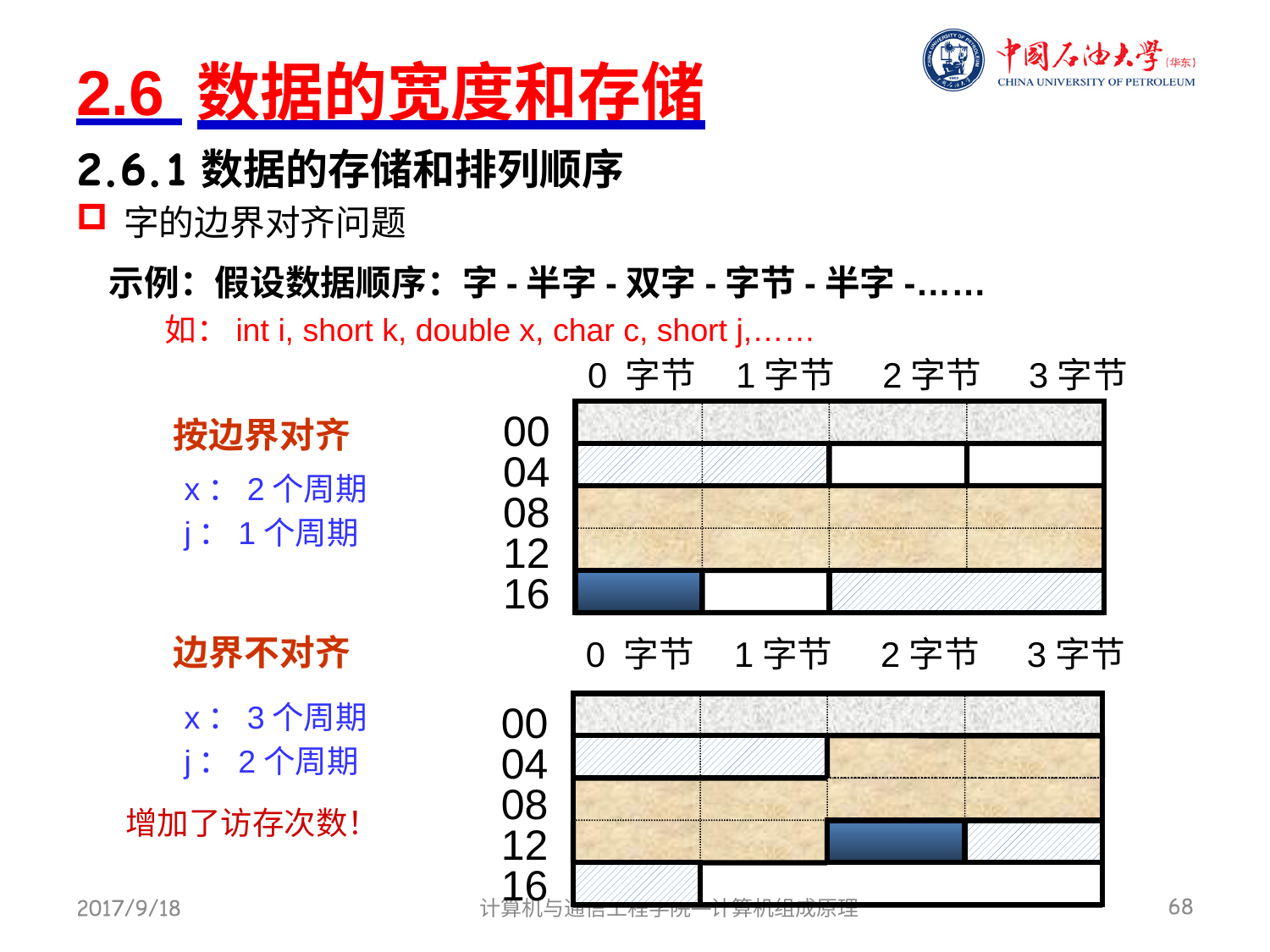

# 2.6 数据的宽度和存储
2.6.1数据的存储和排列顺序
字的边界对齐问题

示例：假设数据顺序：字-半字-双字-字节-半字-……

       按边界对齐

       边界不对齐

 如：int i, short k, double x, char c, short j,……
0 字节    1字节     2字节     3字节

0004081216

x：2个周期
j：1个周期
0 字节    1字节     2字节     3字节

0004081216

x：3个周期
j：2个周期
增加了访存次数！
2017/9/18
计算机与通信工程学院—计算机组成原理
68